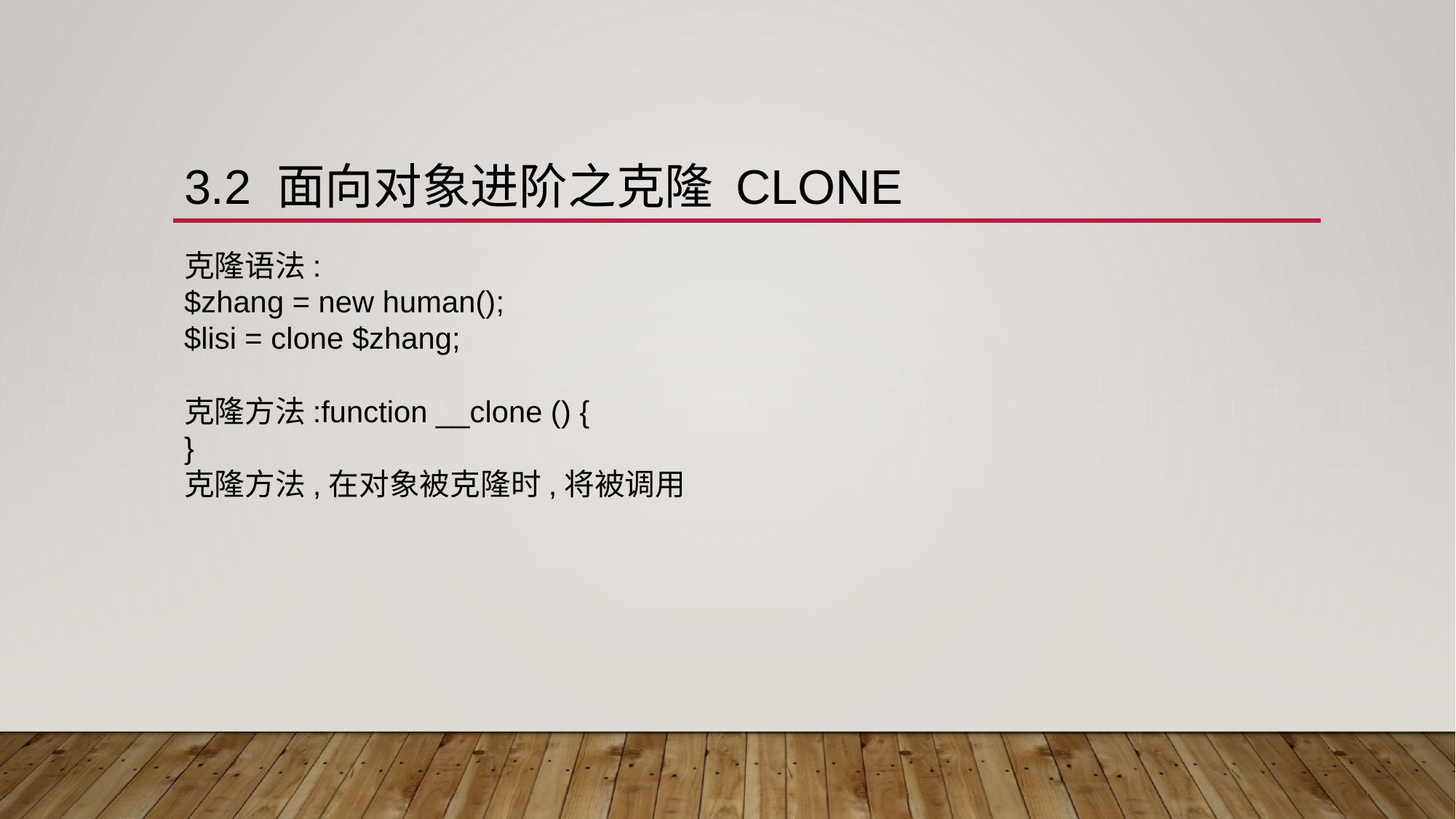

# 3.2 面向对象进阶之克隆 clone
克隆语法:
$zhang = new human();
$lisi = clone $zhang;

克隆方法:function __clone () {
}
克隆方法,在对象被克隆时,将被调用